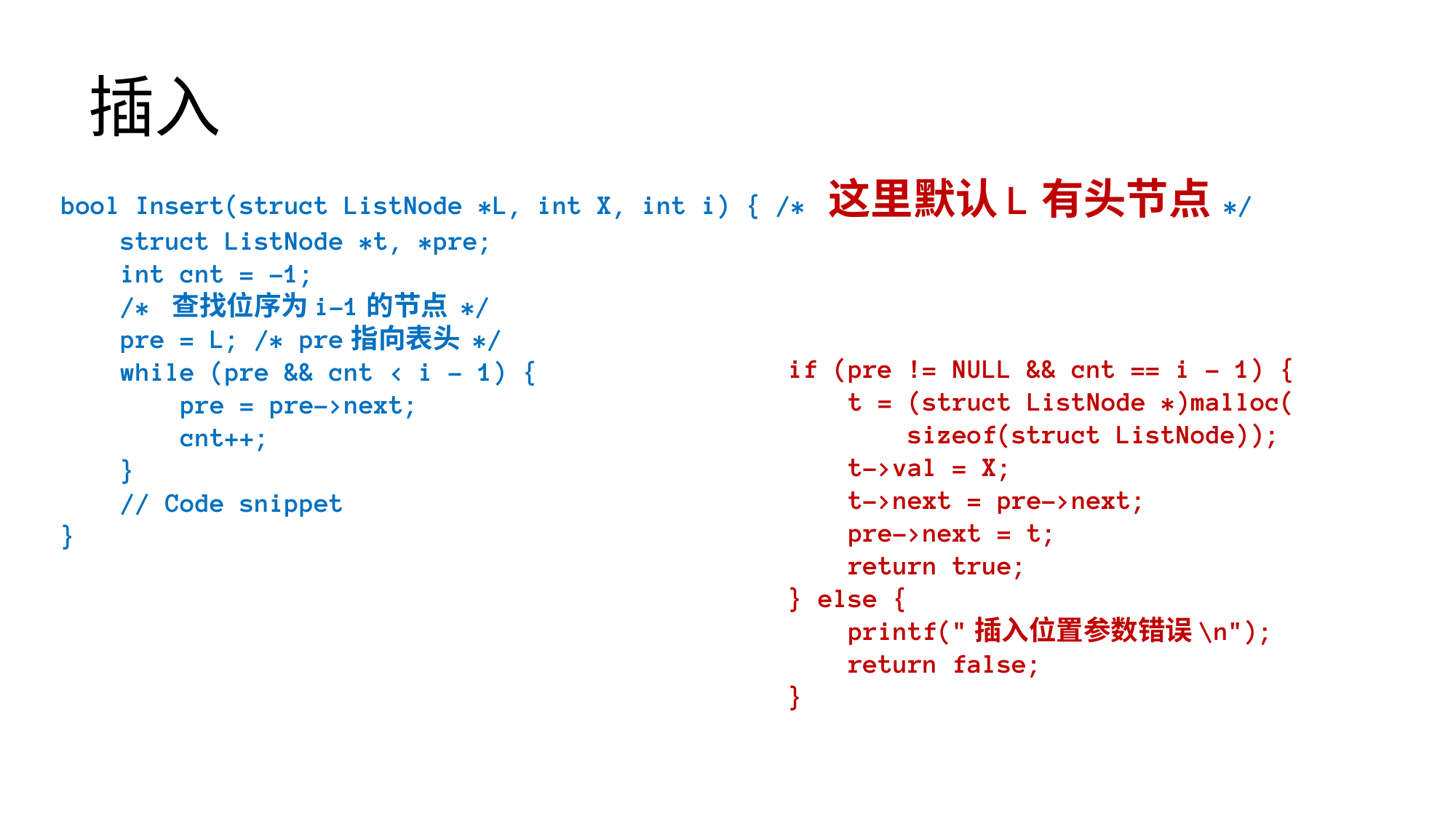

# 插入
bool Insert(struct ListNode *L, int X, int i) { /* 这里默认L有头节点 */
    struct ListNode *t, *pre;
    int cnt = -1;
    /* 查找位序为i-1的节点 */
    pre = L; /* pre指向表头 */
    while (pre && cnt < i - 1) {
        pre = pre->next;
        cnt++;
    }
    // Code snippet
}
    if (pre != NULL && cnt == i - 1) {
        t = (struct ListNode *)malloc(
            sizeof(struct ListNode));
        t->val = X;
        t->next = pre->next;
        pre->next = t;
        return true;
    } else {
        printf("插入位置参数错误\n");
        return false;
    }